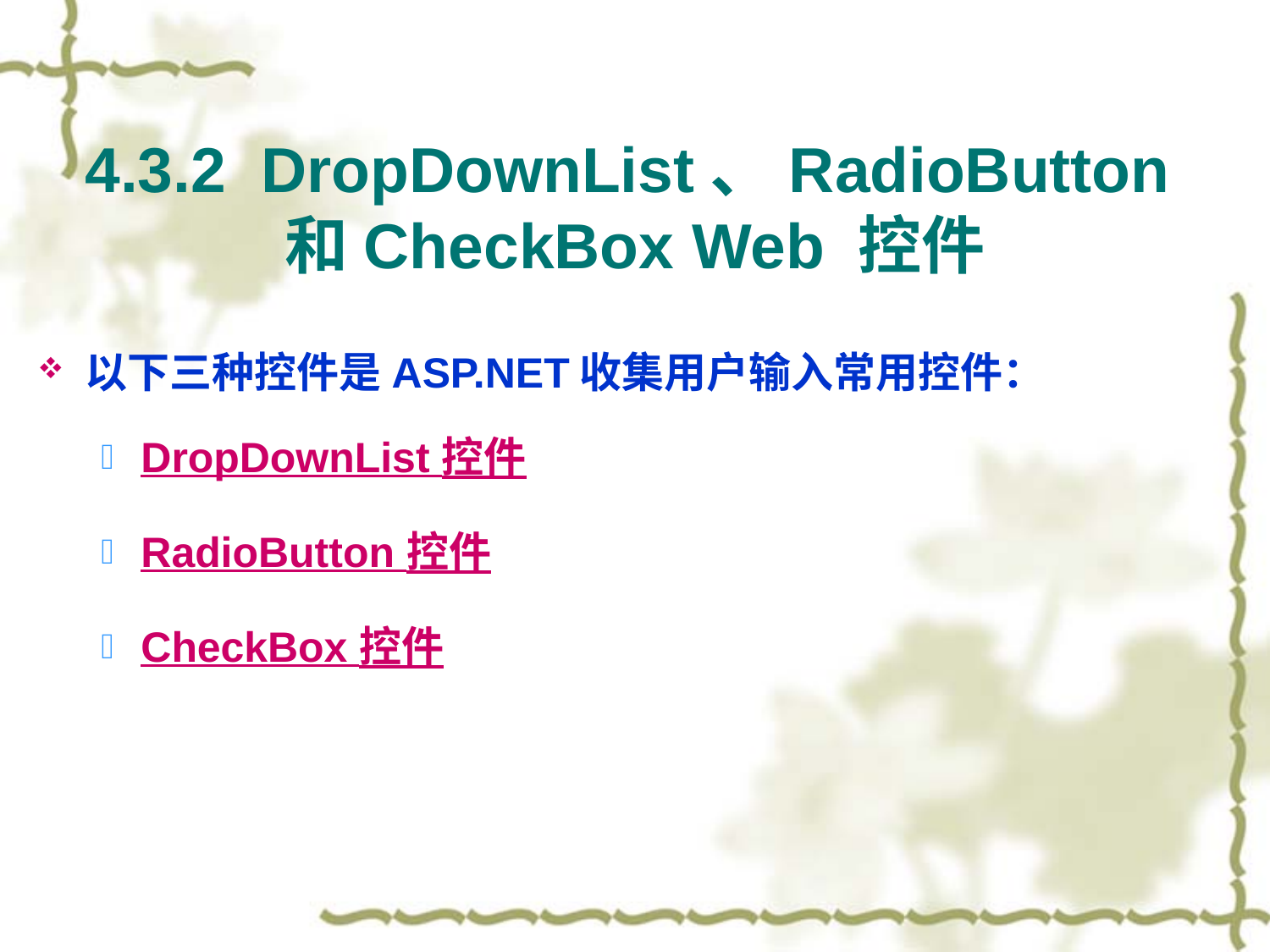

# 4.3.2  DropDownList、RadioButton和CheckBox Web 控件
以下三种控件是ASP.NET收集用户输入常用控件：
DropDownList 控件
RadioButton 控件
CheckBox 控件